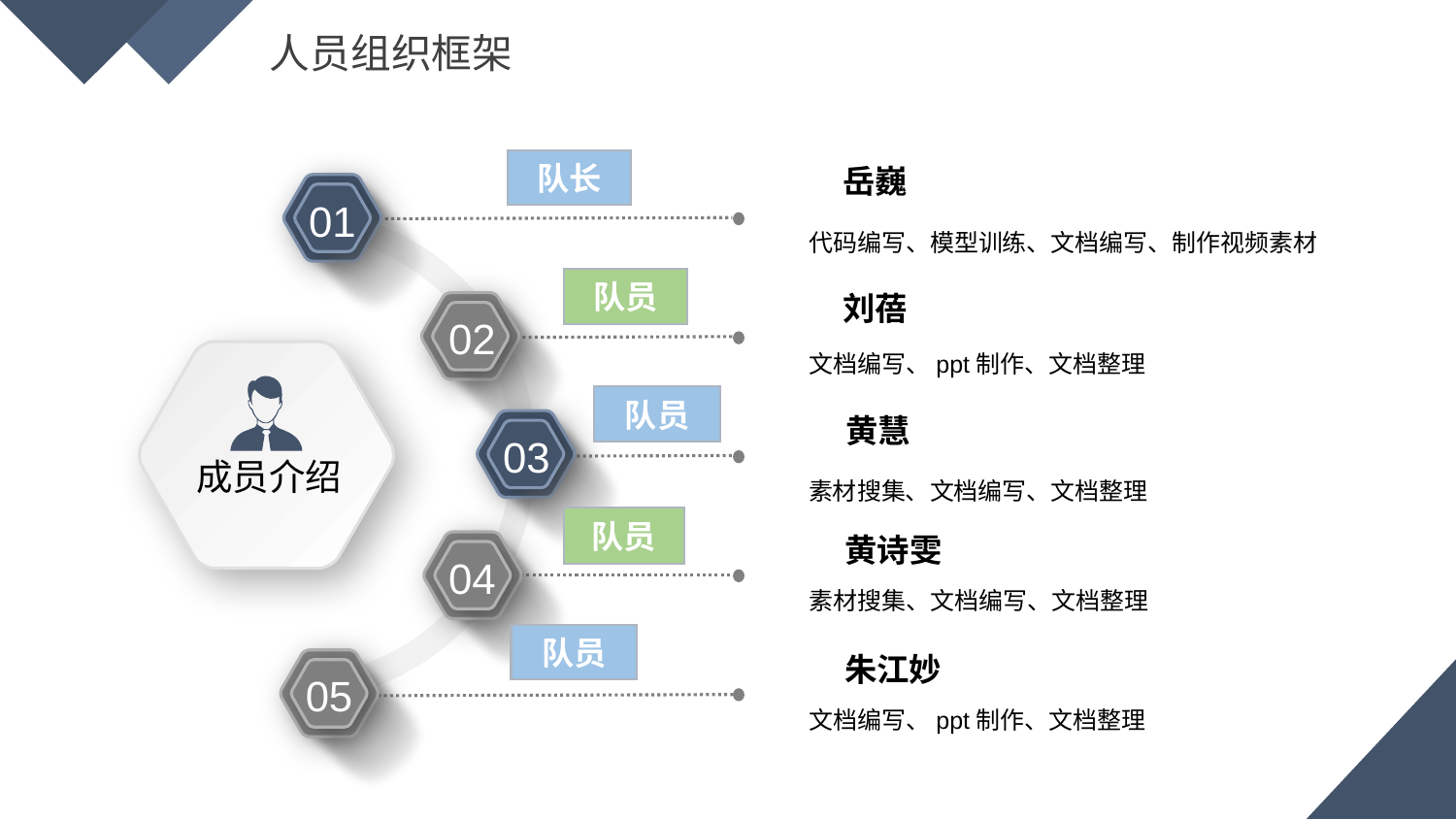

人员组织框架
岳巍
队长

01
添加标题

代码编写、模型训练、文档编写、制作视频素材

队员

02
添加标题
刘蓓
文档编写、ppt制作、文档整理

成员介绍
队员

03
     黄慧
素材搜集、文档编写、文档整理
队员

04
    黄诗雯
素材搜集、文档编写、文档整理
队员

05
    朱江妙
文档编写、ppt制作、文档整理